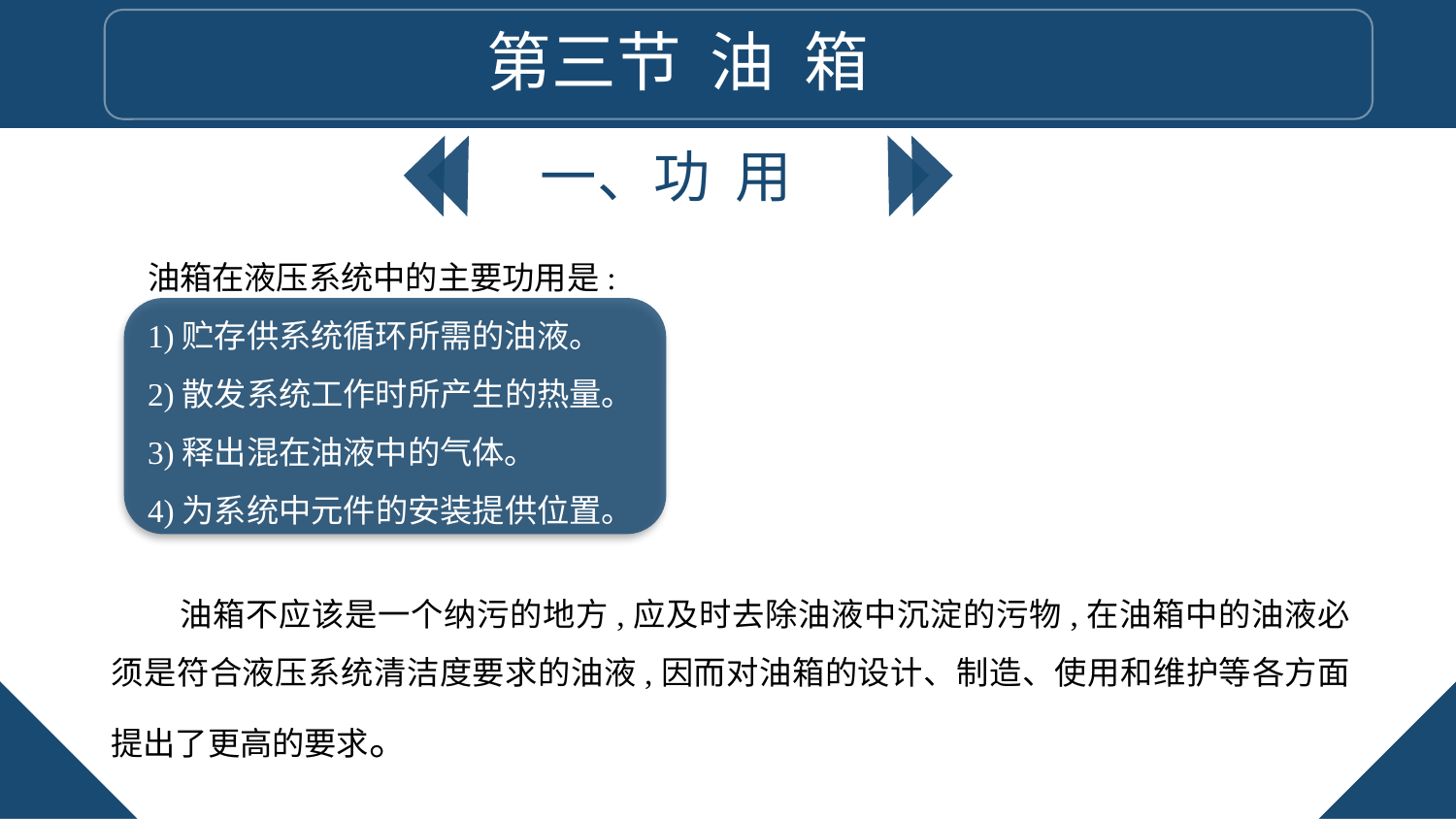

第三节  油  箱
一、功  用

油箱在液压系统中的主要功用是:
1)贮存供系统循环所需的油液。
2)散发系统工作时所产生的热量。
3)释出混在油液中的气体。
4)为系统中元件的安装提供位置。

油箱不应该是一个纳污的地方,应及时去除油液中沉淀的污物,在油箱中的油液必须是符合液压系统清洁度要求的油液,因而对油箱的设计、制造、使用和维护等各方面提出了更高的要求。